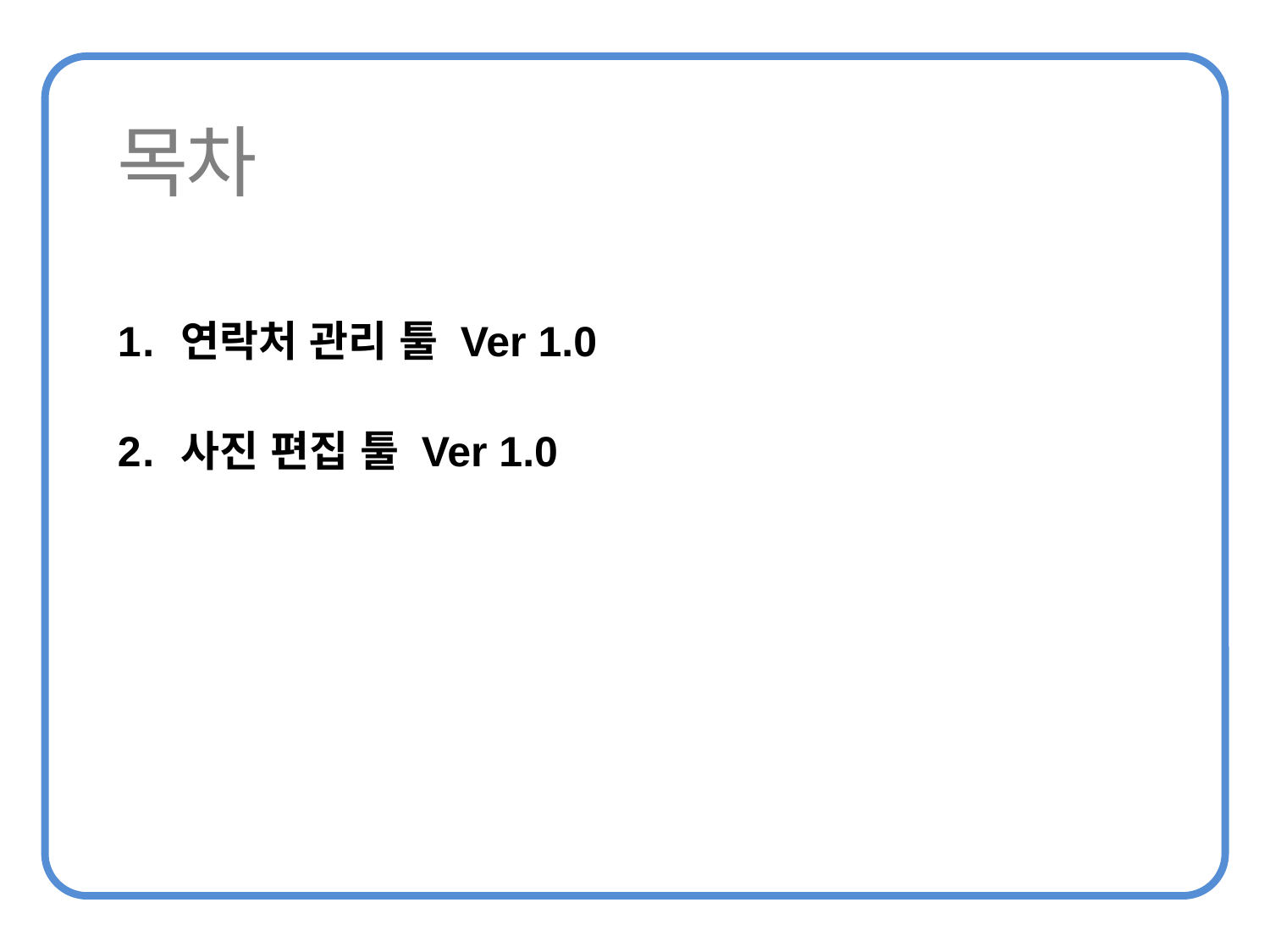

연락처 관리 툴 Ver 1.0
사진 편집 툴 Ver 1.0